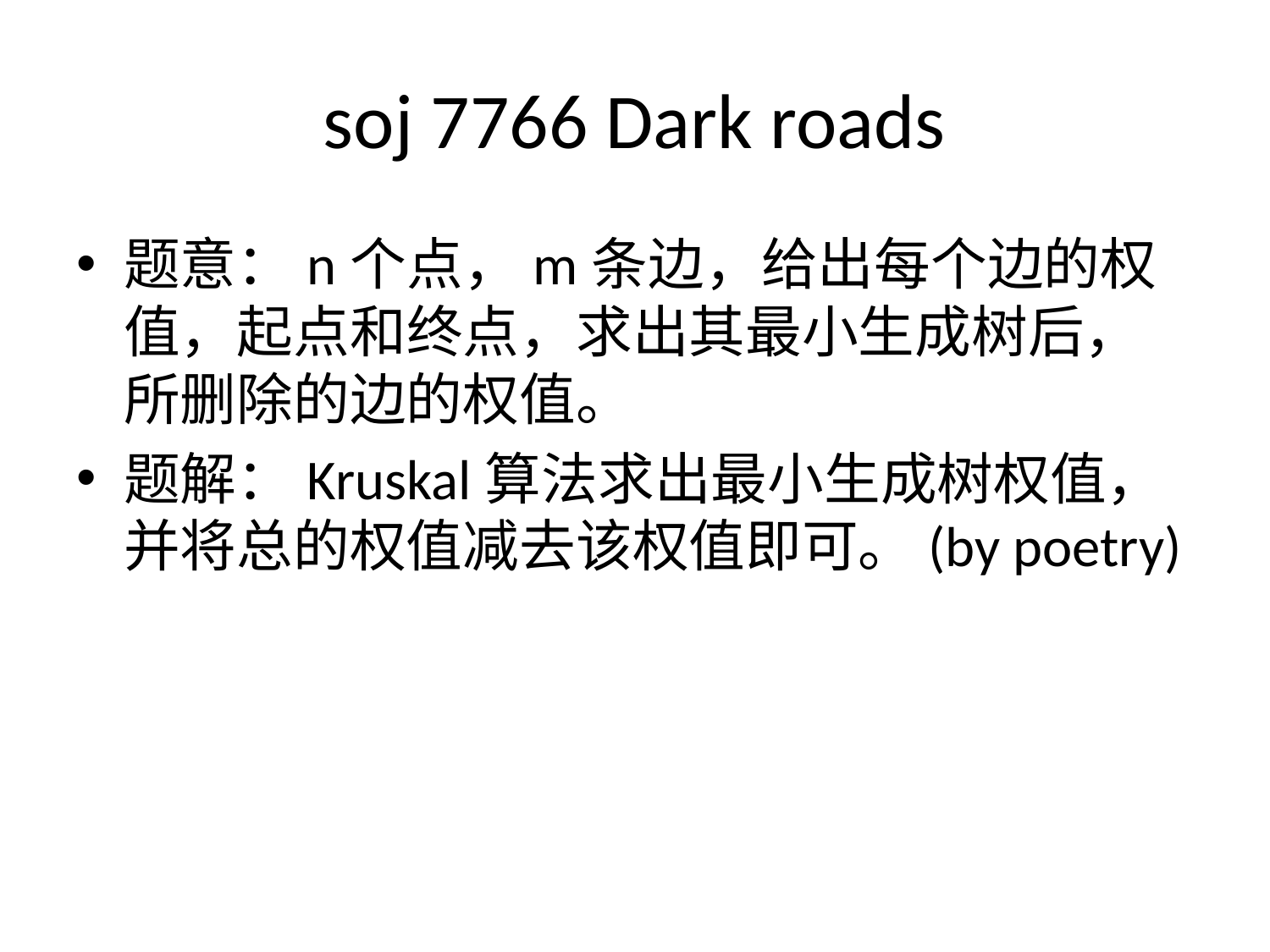

# soj 7766 Dark roads
题意：n个点，m条边，给出每个边的权值，起点和终点，求出其最小生成树后，所删除的边的权值。
题解：Kruskal算法求出最小生成树权值，并将总的权值减去该权值即可。(by poetry)